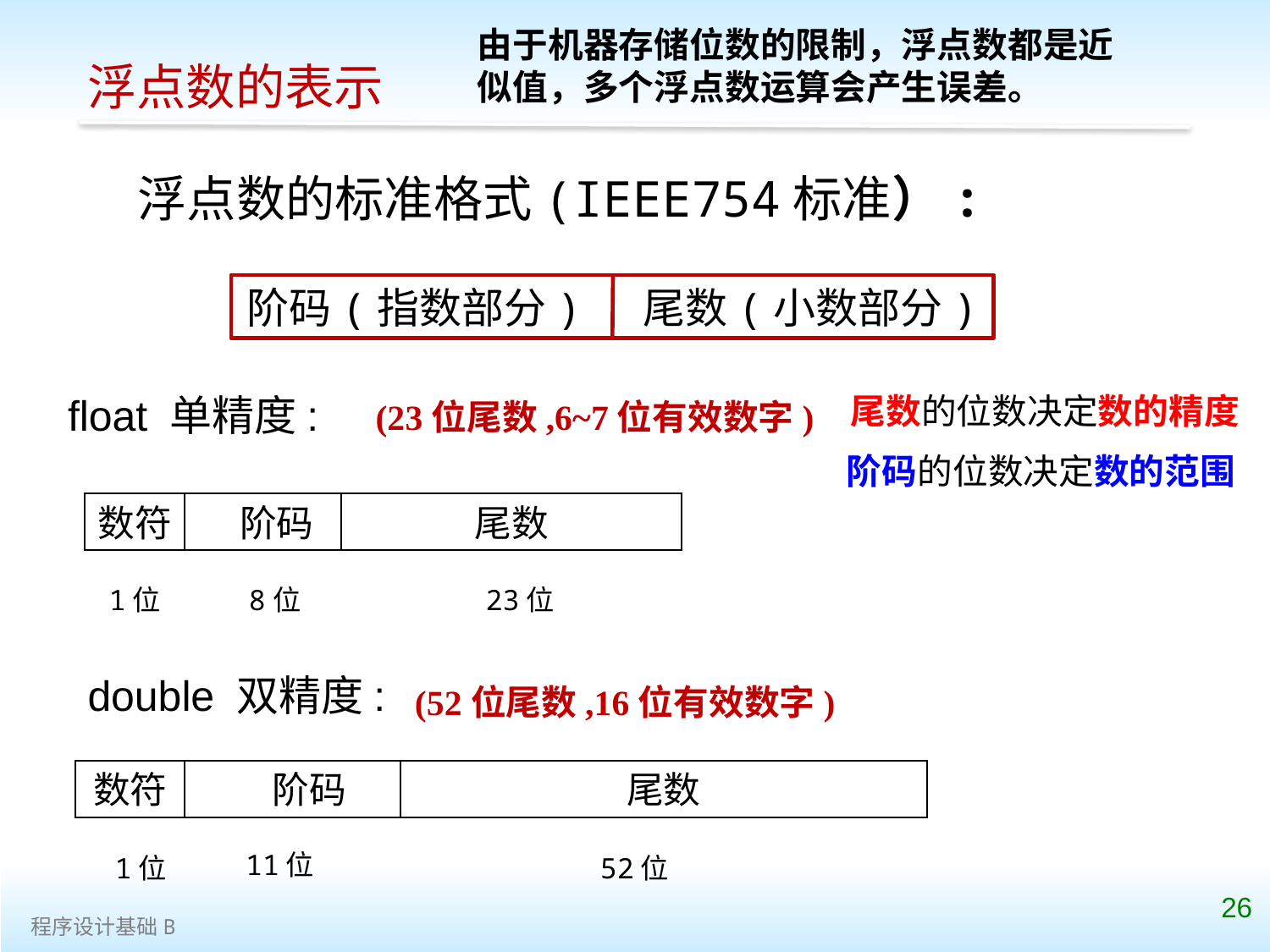

由于机器存储位数的限制，浮点数都是近似值，多个浮点数运算会产生误差。
浮点数的表示
浮点数的标准格式(IEEE754标准）:
阶码(指数部分)  尾数(小数部分)
float 单精度:

尾数的位数决定数的精度
阶码的位数决定数的范围
(23位尾数,6~7位有效数字)
数符
  阶码
尾数
1位
8位
23位
double 双精度:

(52位尾数,16位有效数字)
数符
   阶码
尾数
11位
52位
1位
26